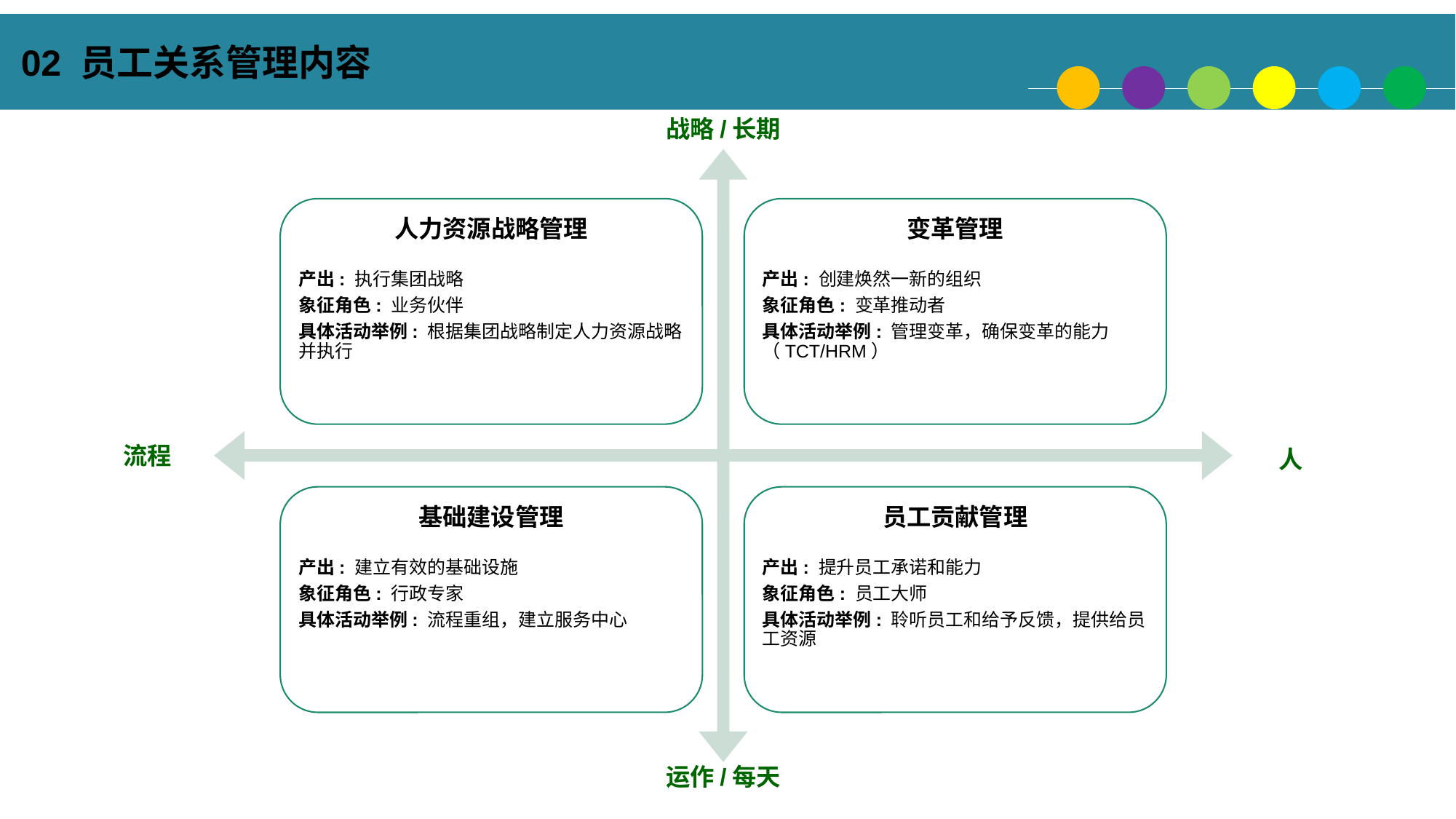

02 员工关系管理内容

战略/长期
人力资源战略管理
产出: 执行集团战略
象征角色: 业务伙伴
具体活动举例: 根据集团战略制定人力资源战略并执行
变革管理
产出: 创建焕然一新的组织
象征角色: 变革推动者
具体活动举例: 管理变革，确保变革的能力（TCT/HRM）
基础建设管理
产出: 建立有效的基础设施
象征角色: 行政专家
具体活动举例: 流程重组，建立服务中心
员工贡献管理
产出: 提升员工承诺和能力
象征角色: 员工大师
具体活动举例: 聆听员工和给予反馈，提供给员工资源
流程
人
运作/每天
9